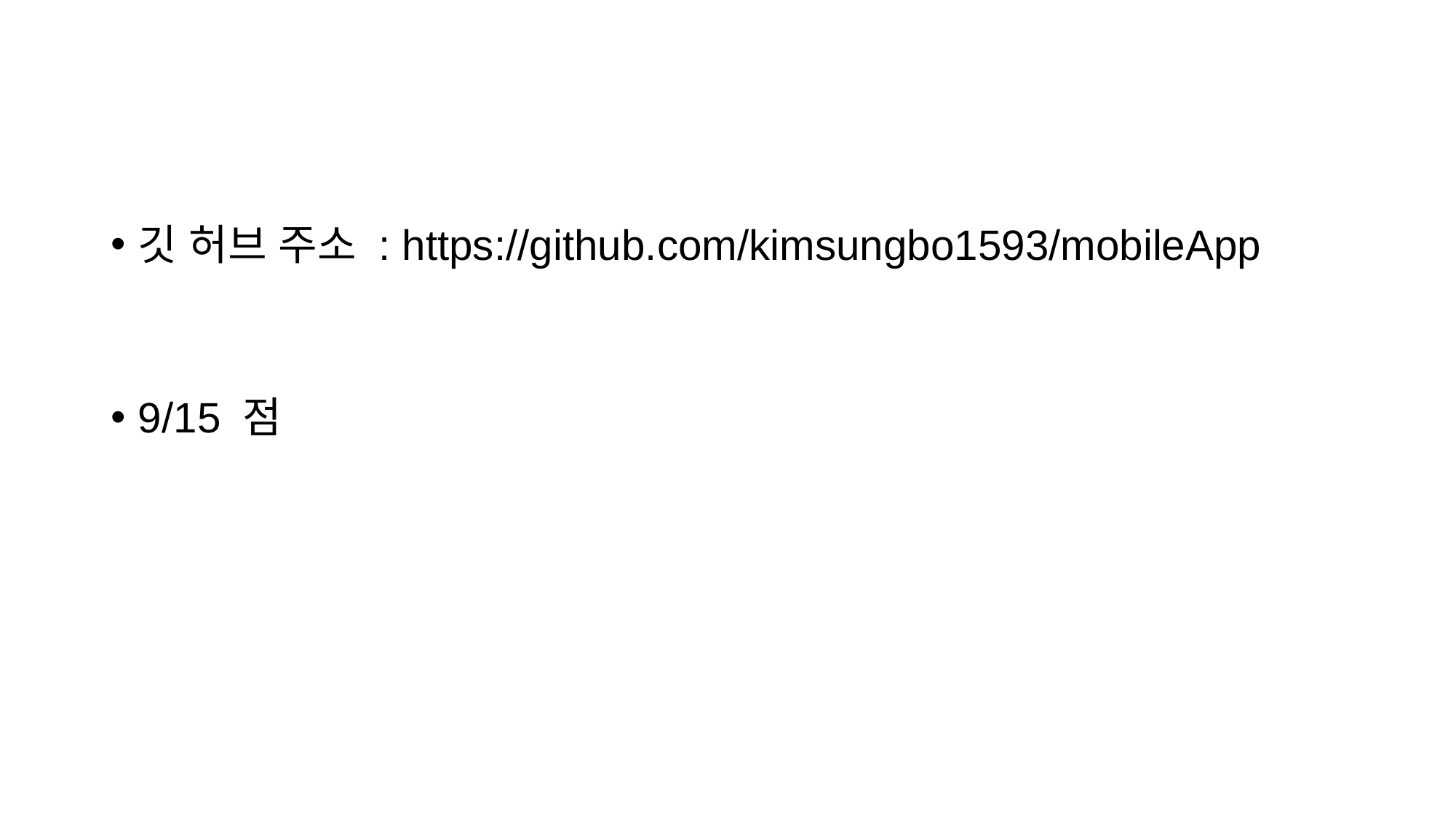

깃 허브 주소 : https://github.com/kimsungbo1593/mobileApp

9/15 점